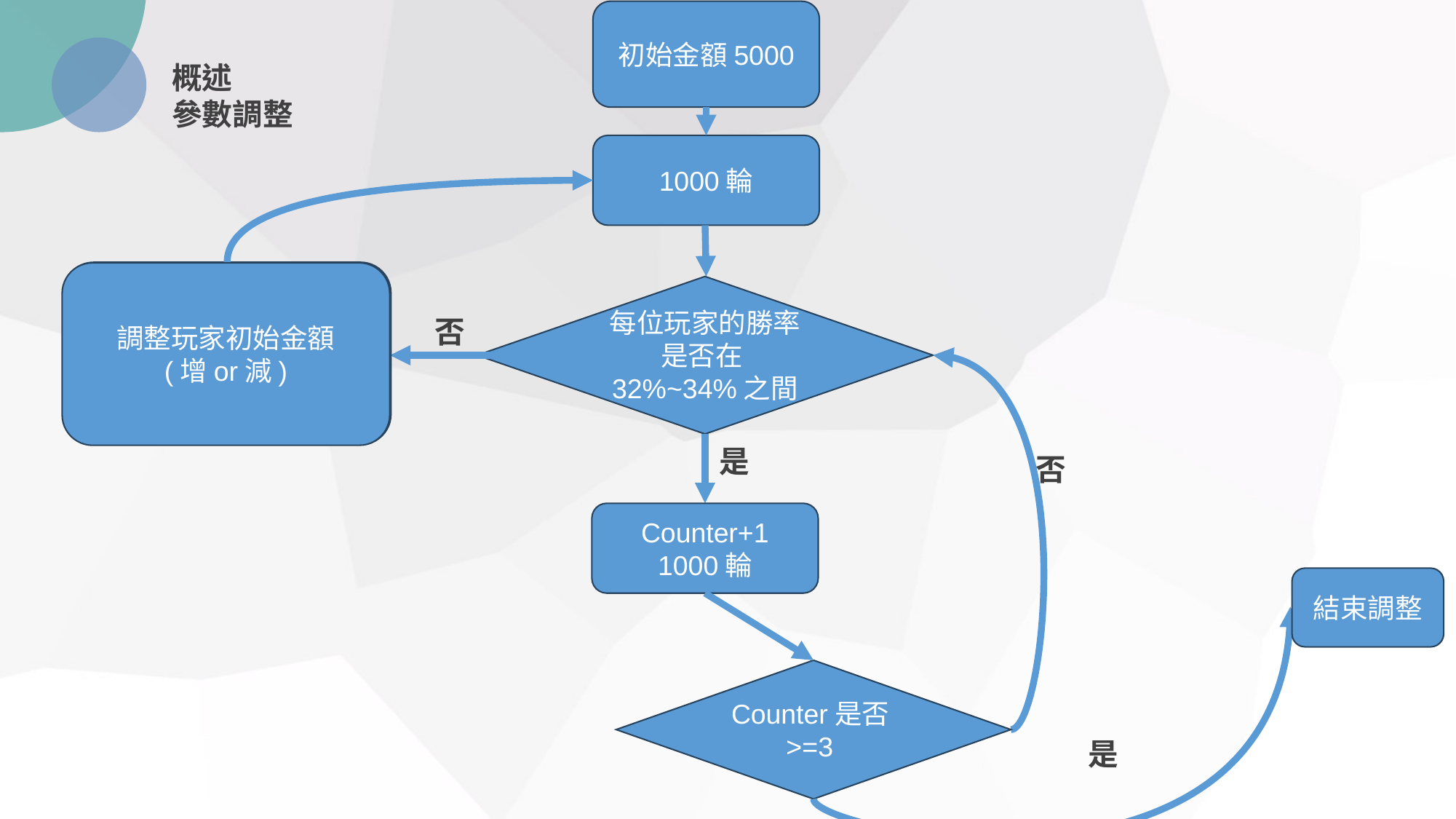

初始金額5000

概述
參數調整
1000輪
勝率最高者初始金額-100
勝率最低者初始金額+100
調整玩家初始金額
(增or減)
每位玩家的勝率是否在32%~34%之間
否
是
否
Counter+1
1000輪
結束調整
Counter是否>=3
是